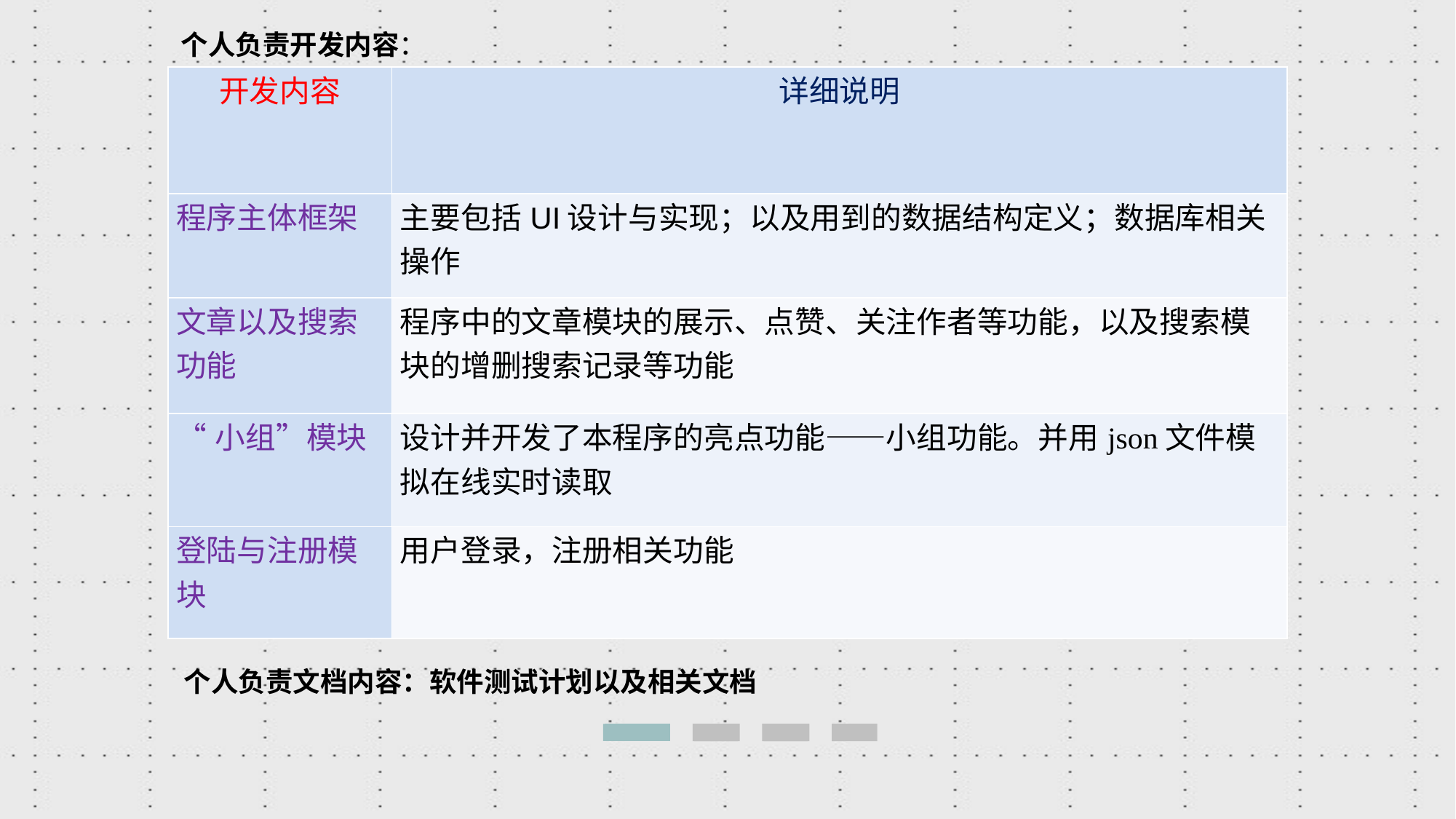

个人负责开发内容：
| 开发内容 | 详细说明 |
| --- | --- |
| 程序主体框架 | 主要包括UI设计与实现；以及用到的数据结构定义；数据库相关操作 |
| 文章以及搜索功能 | 程序中的文章模块的展示、点赞、关注作者等功能，以及搜索模块的增删搜索记录等功能 |
| “小组”模块 | 设计并开发了本程序的亮点功能——小组功能。并用json文件模拟在线实时读取 |
| 登陆与注册模块 | 用户登录，注册相关功能 |
个人负责文档内容：软件测试计划以及相关文档